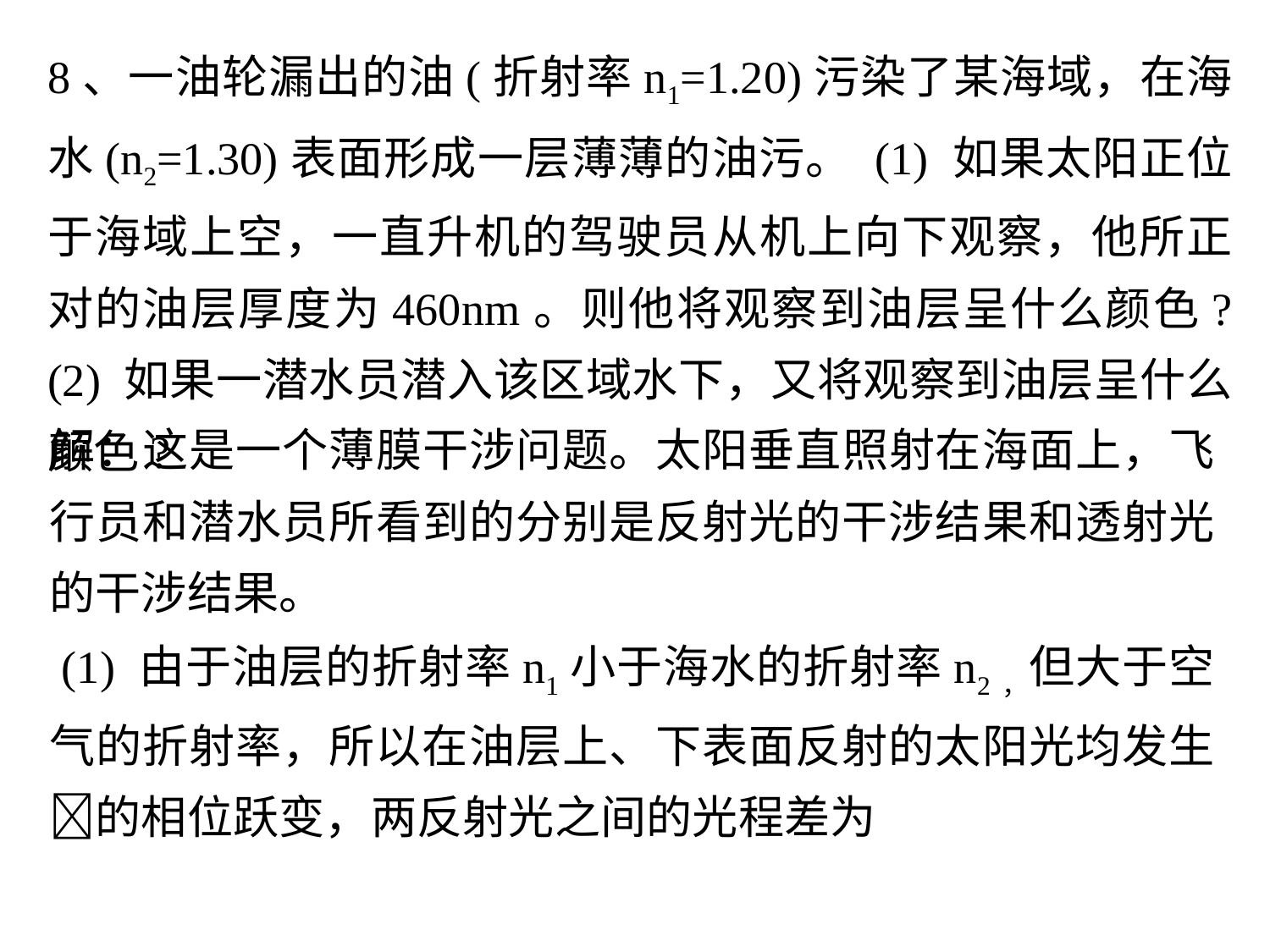

8、一油轮漏出的油(折射率n1=1.20)污染了某海域，在海水(n2=1.30)表面形成一层薄薄的油污。 (1) 如果太阳正位于海域上空，一直升机的驾驶员从机上向下观察，他所正对的油层厚度为460nm。则他将观察到油层呈什么颜色? (2) 如果一潜水员潜入该区域水下，又将观察到油层呈什么颜色?
解：这是一个薄膜干涉问题。太阳垂直照射在海面上，飞行员和潜水员所看到的分别是反射光的干涉结果和透射光的干涉结果。
 (1) 由于油层的折射率n1小于海水的折射率n2，但大于空气的折射率，所以在油层上、下表面反射的太阳光均发生π的相位跃变，两反射光之间的光程差为